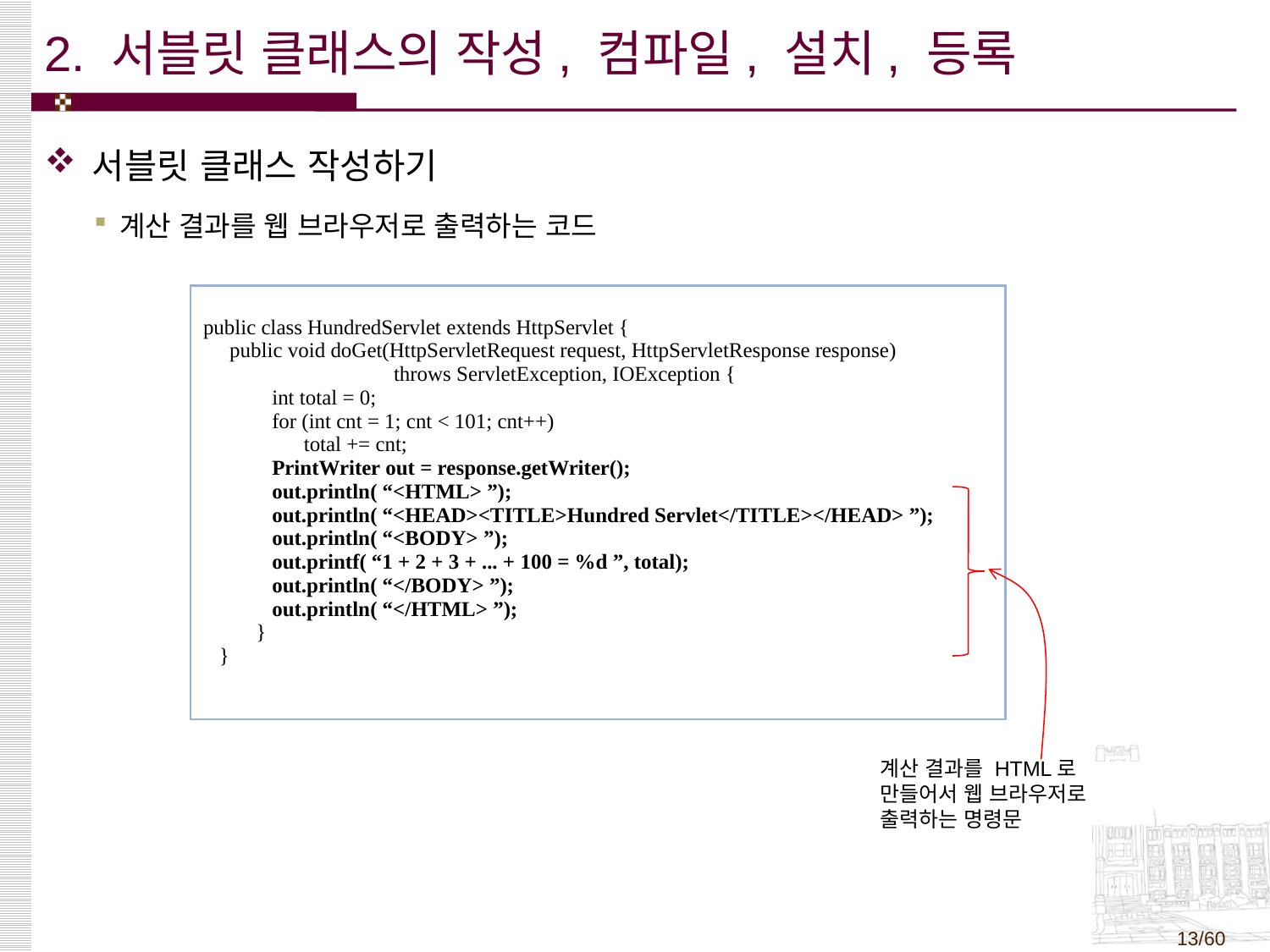

# 2. 서블릿 클래스의 작성, 컴파일, 설치, 등록
서블릿 클래스 작성하기
계산 결과를 웹 브라우저로 출력하는 코드

| public class HundredServlet extends HttpServlet { public void doGet(HttpServletRequest request, HttpServletResponse response) throws ServletException, IOException { int total = 0; for (int cnt = 1; cnt < 101; cnt++) total += cnt; PrintWriter out = response.getWriter(); out.println( “<HTML> ”); out.println( “<HEAD><TITLE>Hundred Servlet</TITLE></HEAD> ”); out.println( “<BODY> ”); out.printf( “1 + 2 + 3 + ... + 100 = %d ”, total); out.println( “</BODY> ”); out.println( “</HTML> ”); } } |
| --- |

계산 결과를 HTML로 만들어서 웹 브라우저로 출력하는 명령문